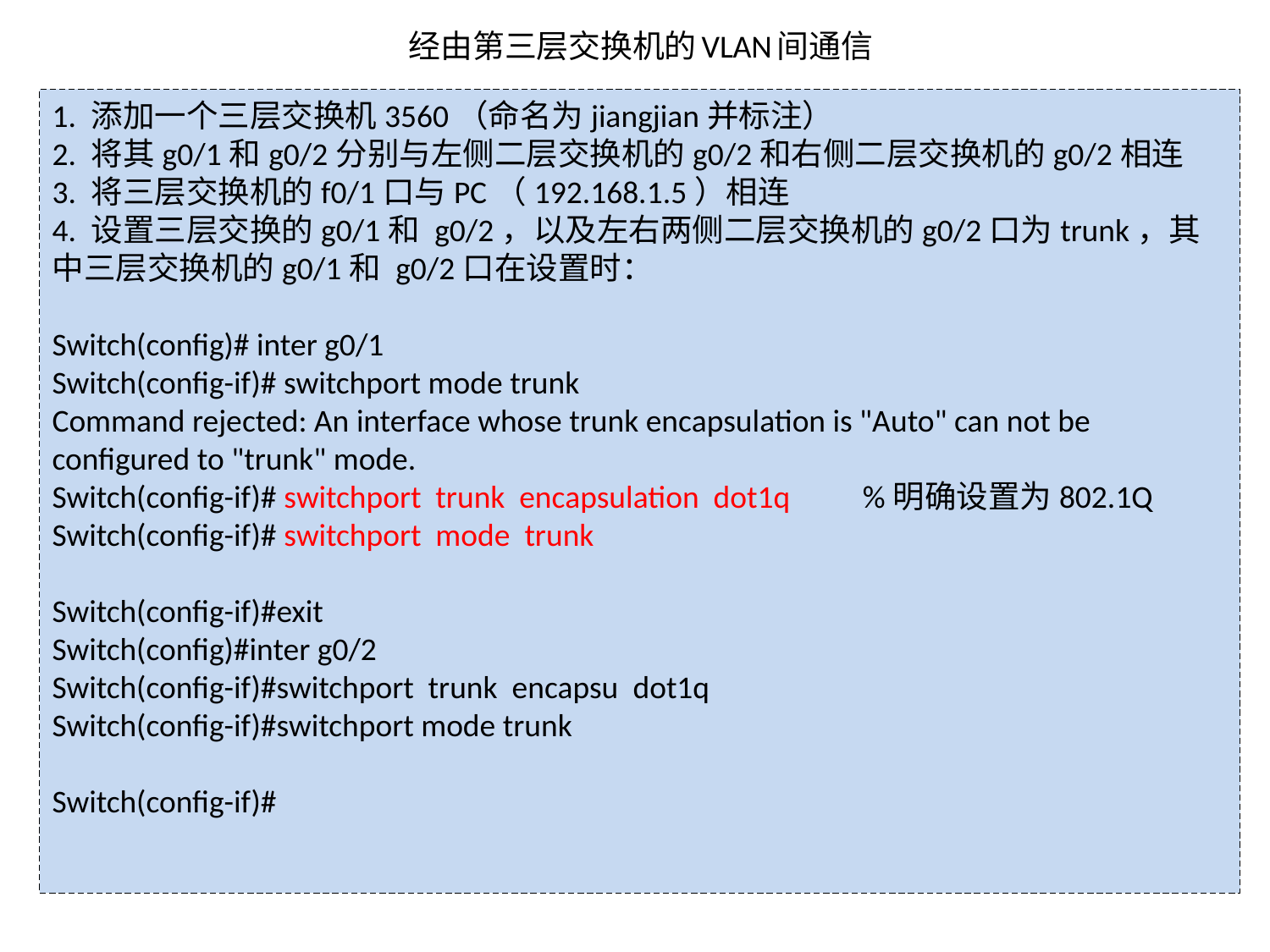

# 经由第三层交换机的VLAN间通信
1. 添加一个三层交换机3560（命名为jiangjian并标注）
2. 将其g0/1和g0/2分别与左侧二层交换机的g0/2和右侧二层交换机的g0/2相连
3. 将三层交换机的f0/1口与PC（192.168.1.5）相连
4. 设置三层交换的g0/1和 g0/2，以及左右两侧二层交换机的g0/2口为trunk，其中三层交换机的g0/1和 g0/2口在设置时：

Switch(config)# inter g0/1
Switch(config-if)# switchport mode trunk
Command rejected: An interface whose trunk encapsulation is "Auto" can not be configured to "trunk" mode.
Switch(config-if)# switchport  trunk  encapsulation  dot1q          %明确设置为802.1Q
Switch(config-if)# switchport  mode  trunk

Switch(config-if)#exit
Switch(config)#inter g0/2
Switch(config-if)#switchport  trunk  encapsu  dot1q
Switch(config-if)#switchport mode trunk

Switch(config-if)#